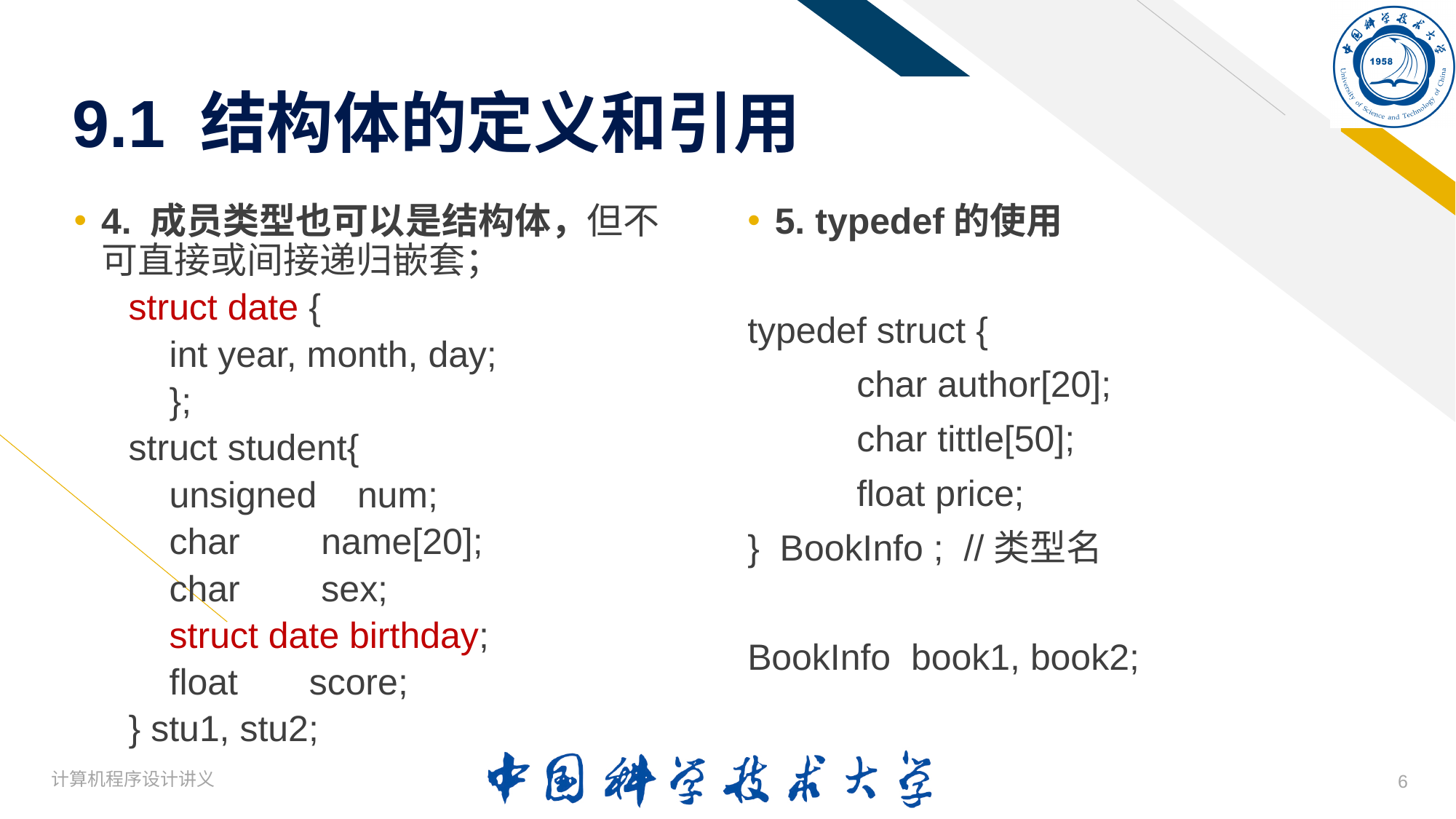

# 9.1 结构体的定义和引用
4. 成员类型也可以是结构体，但不可直接或间接递归嵌套；
struct date {
    int year, month, day;
    };
struct student{
    unsigned    num;
    char        name[20];
    char        sex;
    struct date birthday;
    float       score;
} stu1, stu2;

5. typedef的使用

typedef struct {
      	char author[20];
	char tittle[50];
	float price;
}  BookInfo ;  //类型名

BookInfo  book1, book2;

计算机程序设计讲义
6